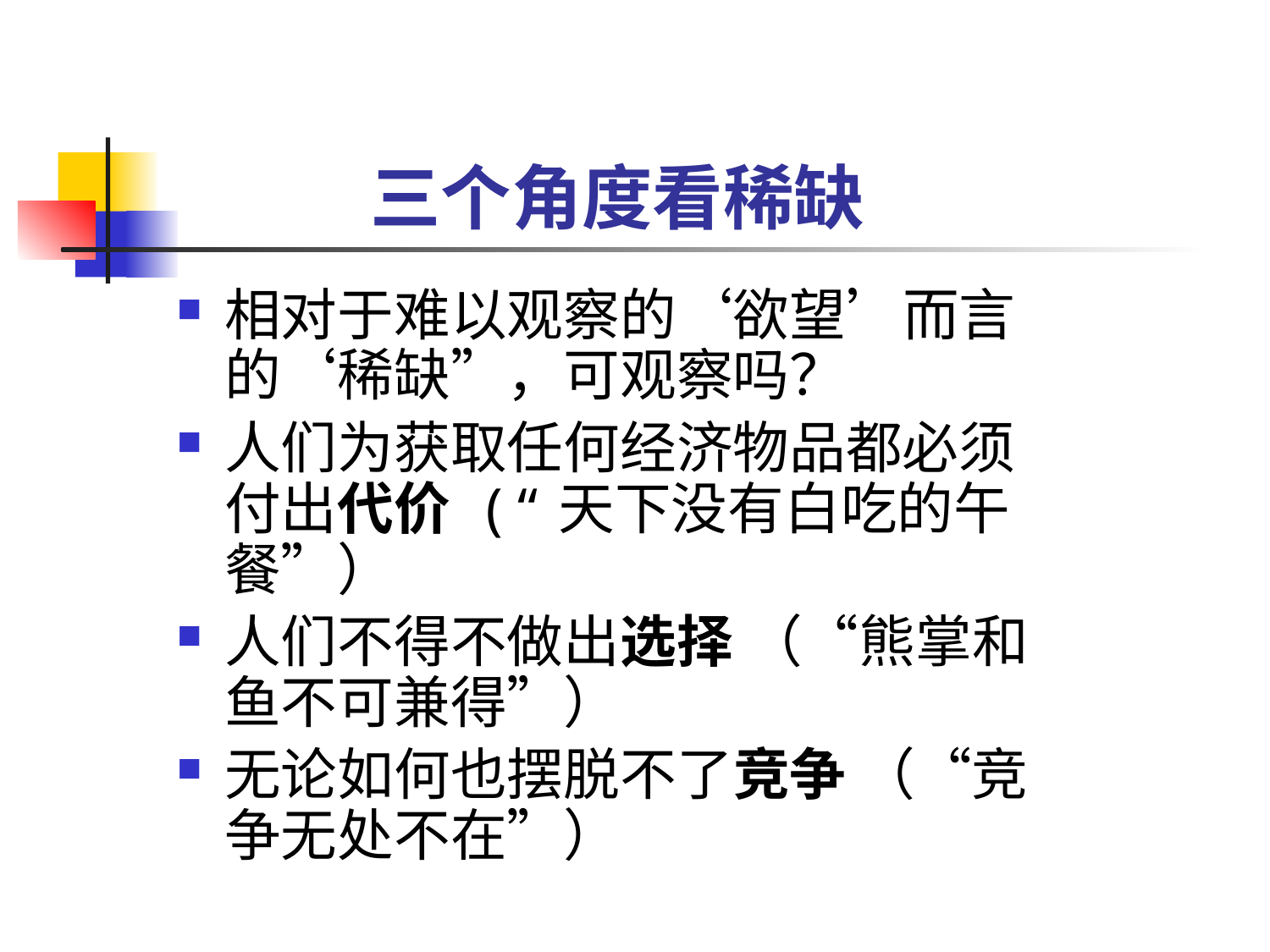

# 三个角度看稀缺
相对于难以观察的‘欲望’而言的‘稀缺”，可观察吗？
人们为获取任何经济物品都必须付出代价 (“天下没有白吃的午餐”）
人们不得不做出选择 （“熊掌和鱼不可兼得”）
无论如何也摆脱不了竞争 （“竞争无处不在”）